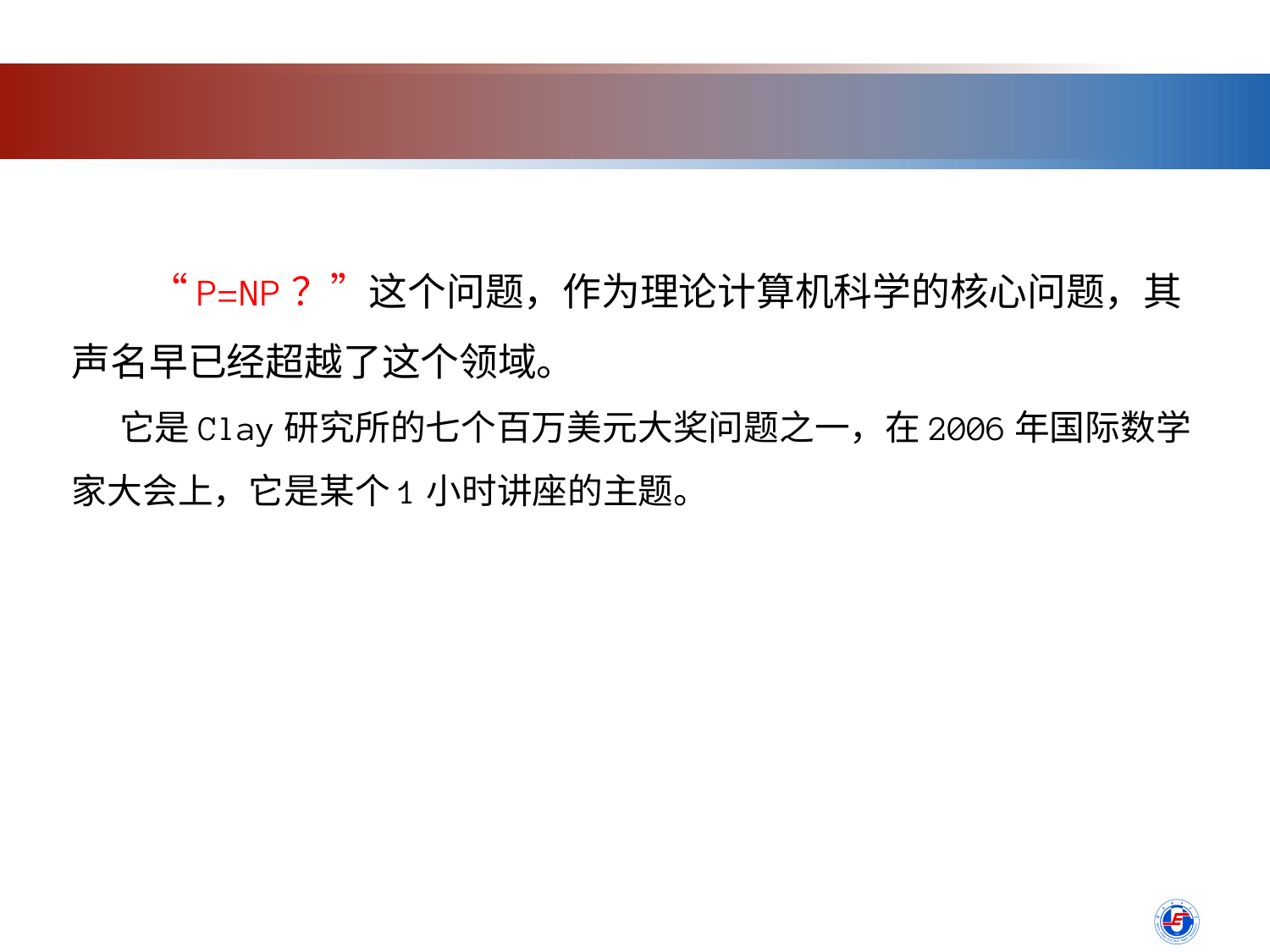

“P=NP？”这个问题，作为理论计算机科学的核心问题，其声名早已经超越了这个领域。
     它是Clay研究所的七个百万美元大奖问题之一，在2006年国际数学家大会上，它是某个1小时讲座的主题。